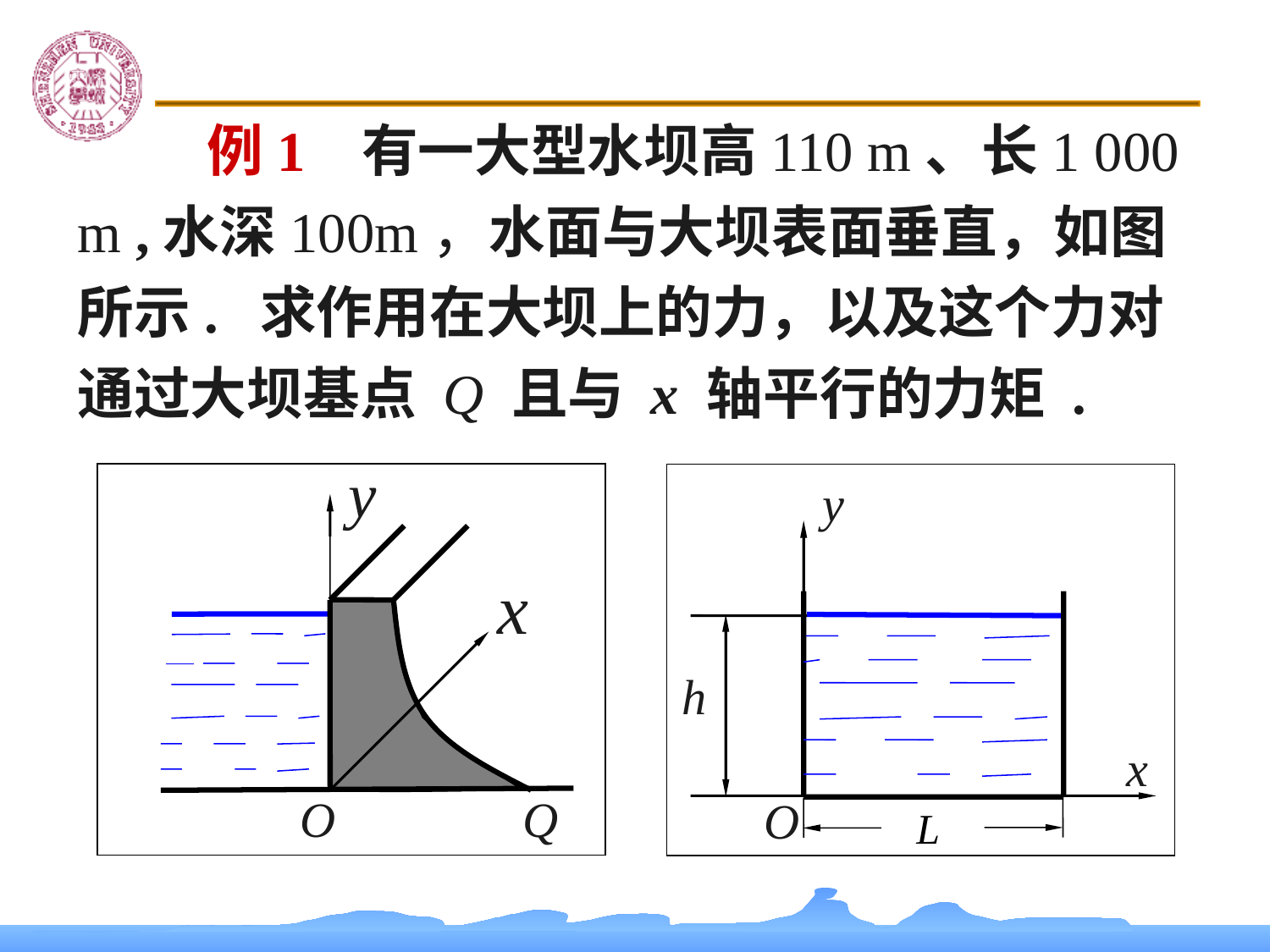

例1   有一大型水坝高110 m、长1 000 m ,水深100m，水面与大坝表面垂直，如图所示.  求作用在大坝上的力，以及这个力对通过大坝基点 Q 且与 x 轴平行的力矩 .
y

x

O
Q

y

h

x

O

L